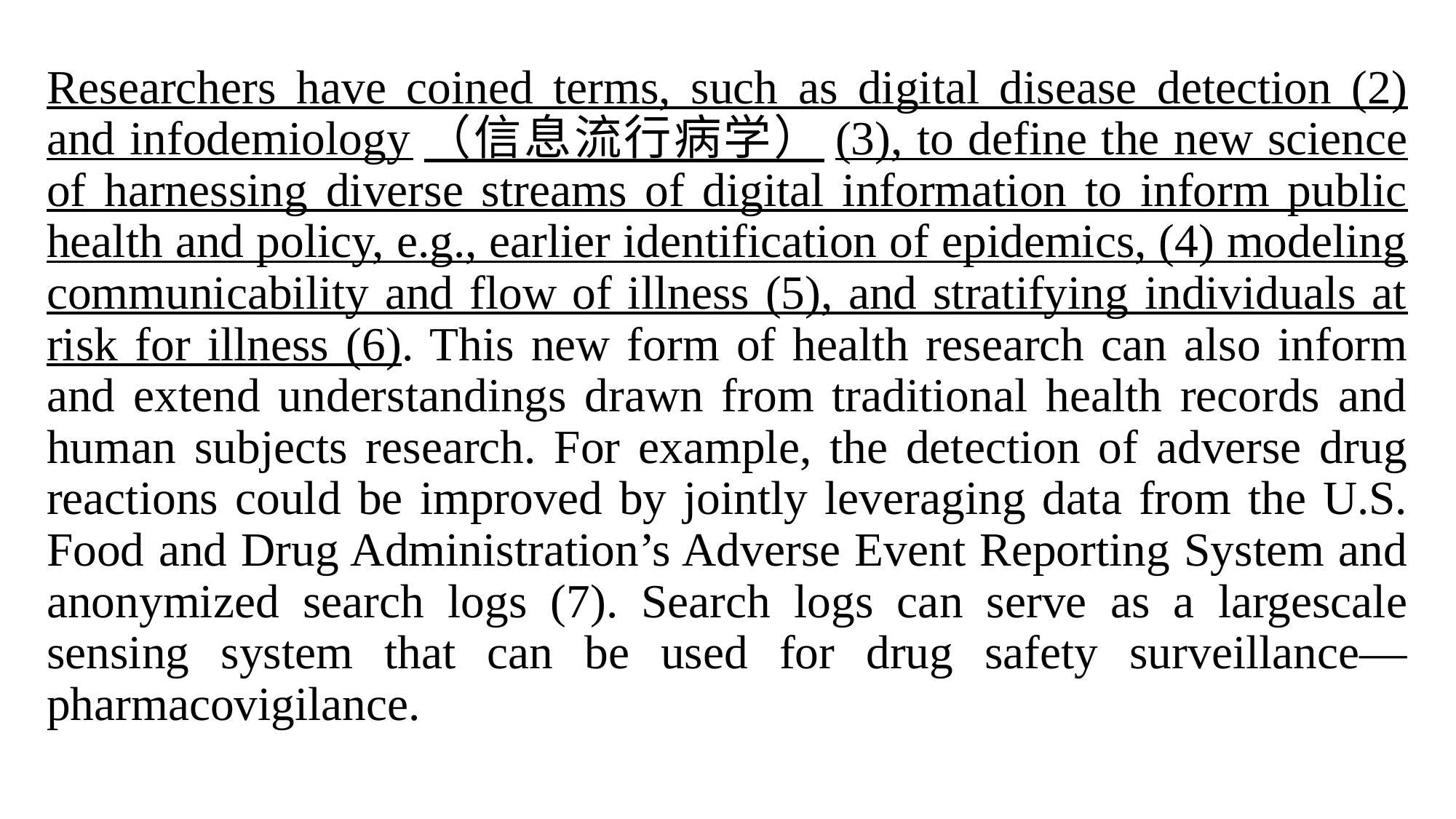

Researchers have coined terms, such as digital disease detection (2) and infodemiology（信息流行病学）(3), to define the new science of harnessing diverse streams of digital information to inform public health and policy, e.g., earlier identification of epidemics, (4) modeling communicability and flow of illness (5), and stratifying individuals at risk for illness (6). This new form of health research can also inform and extend understandings drawn from traditional health records and human subjects research. For example, the detection of adverse drug reactions could be improved by jointly leveraging data from the U.S. Food and Drug Administration’s Adverse Event Reporting System and anonymized search logs (7). Search logs can serve as a largescale sensing system that can be used for drug safety surveillance—pharmacovigilance.